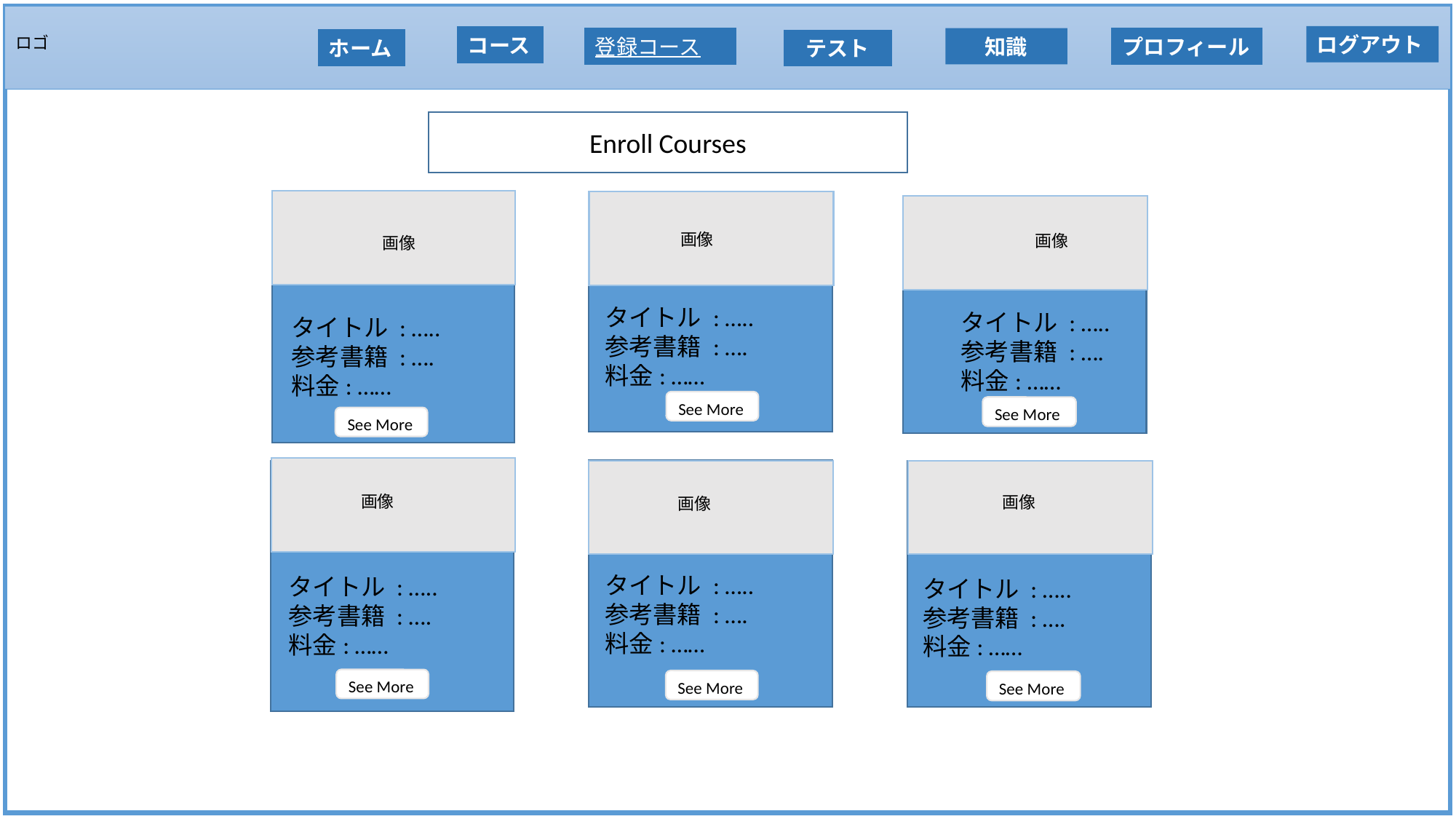

ログアウト
ログアウト
ロゴ
コース
ロゴ
コース
登録コース
登録コース
プロフィール
プロフィール
知識
知識
ホーム
ホーム
テスト
テスト
Enroll Courses

画像
画像
画像
タイトル : …..
参考書籍 : ….
料金: ……
タイトル : …..
参考書籍 : ….
料金: ……
タイトル : …..
参考書籍 : ….
料金: ……
See More
See More
See More

画像
画像
画像
タイトル : …..
参考書籍 : ….
料金: ……
タイトル : …..
参考書籍 : ….
料金: ……
タイトル : …..
参考書籍 : ….
料金: ……
See More
See More
See More